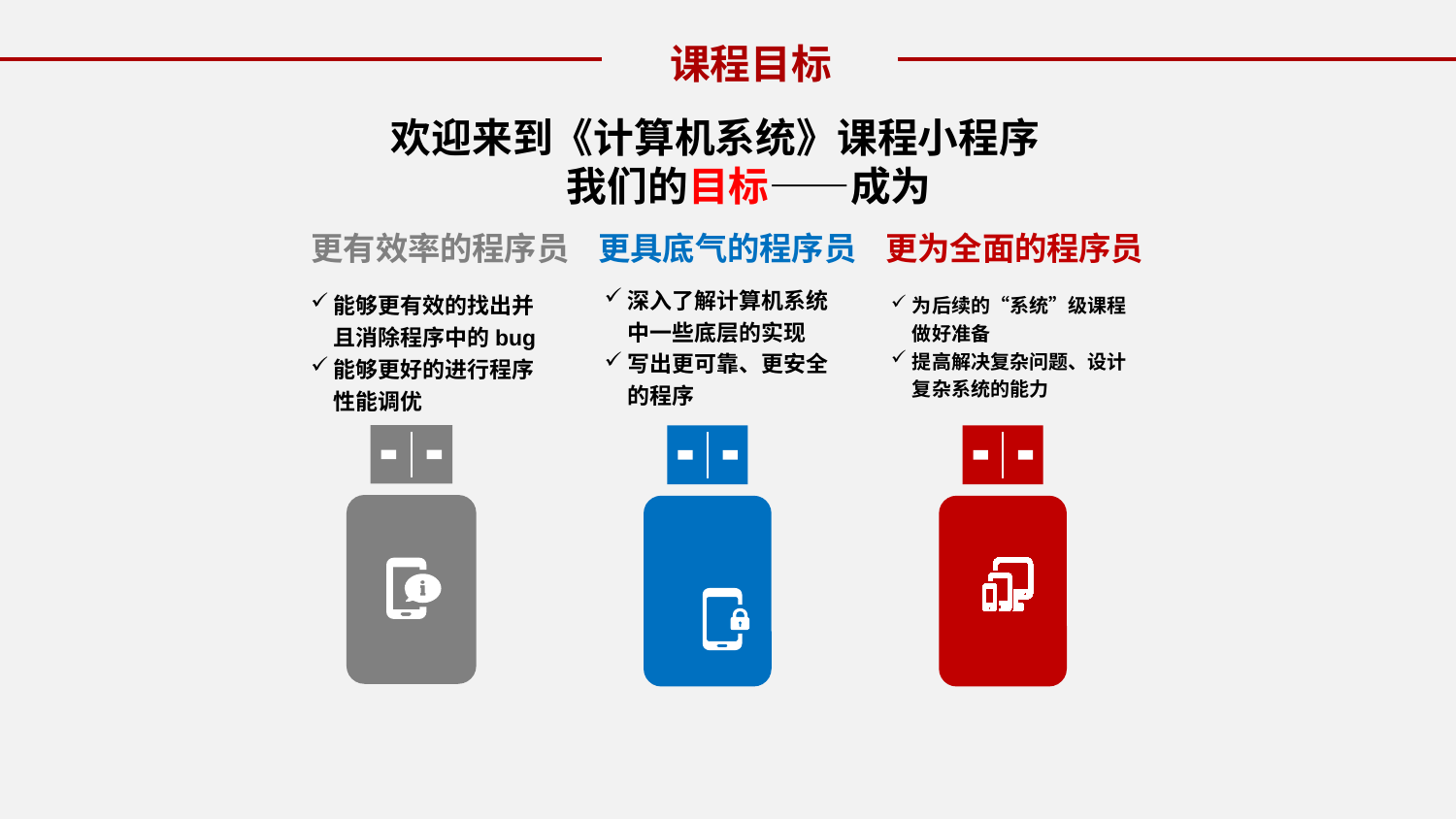

课程目标
欢迎来到《计算机系统》课程小程序
                  我们的目标——成为
更有效率的程序员
更具底气的程序员
更为全面的程序员
能够更有效的找出并且消除程序中的bug
能够更好的进行程序性能调优
深入了解计算机系统中一些底层的实现
写出更可靠、更安全的程序
为后续的“系统”级课程做好准备
提高解决复杂问题、设计复杂系统的能力